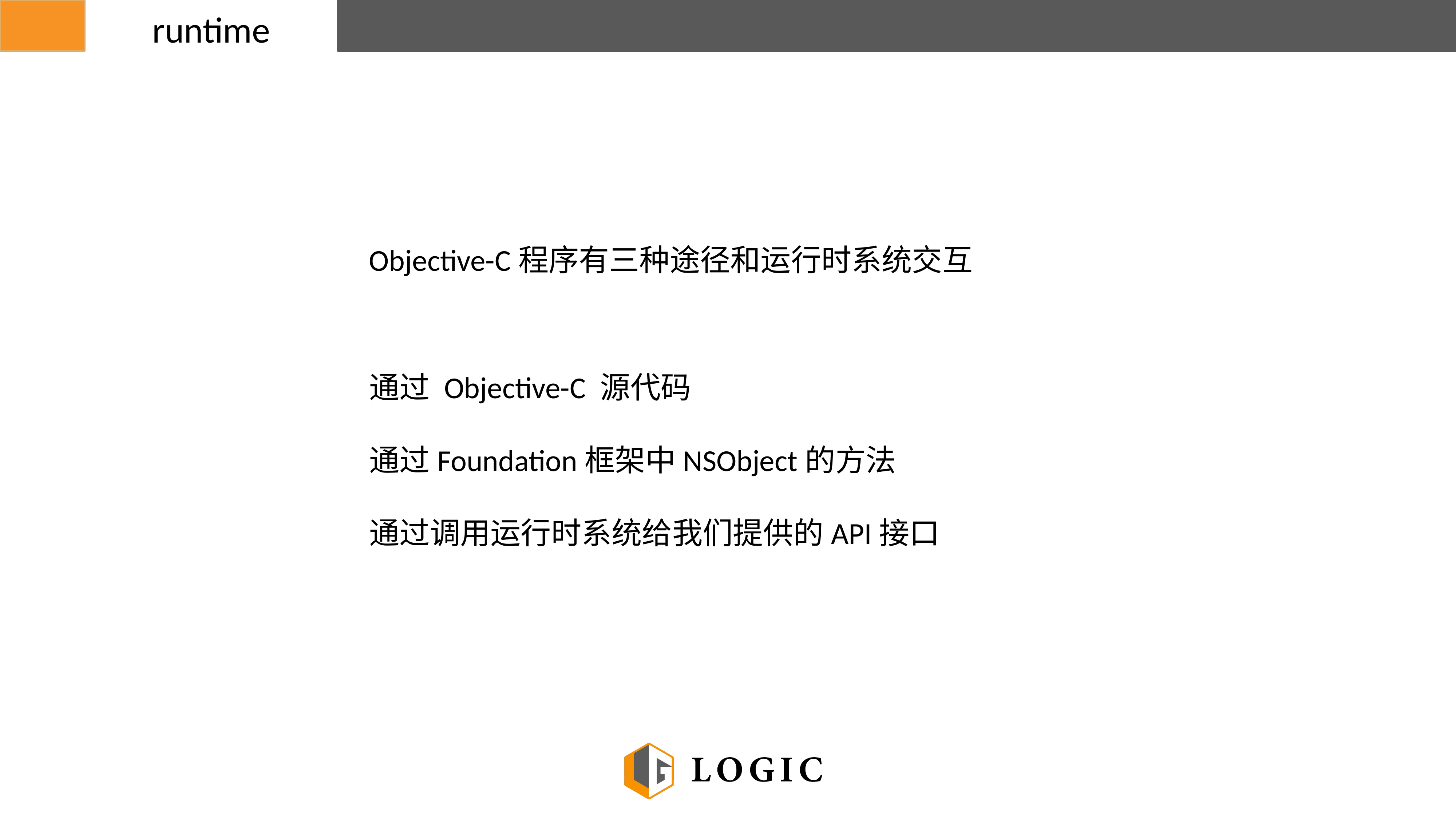

runtime
Objective-C程序有三种途径和运行时系统交互
通过 Objective-C 源代码

通过Foundation框架中NSObject的方法

通过调用运行时系统给我们提供的API接口